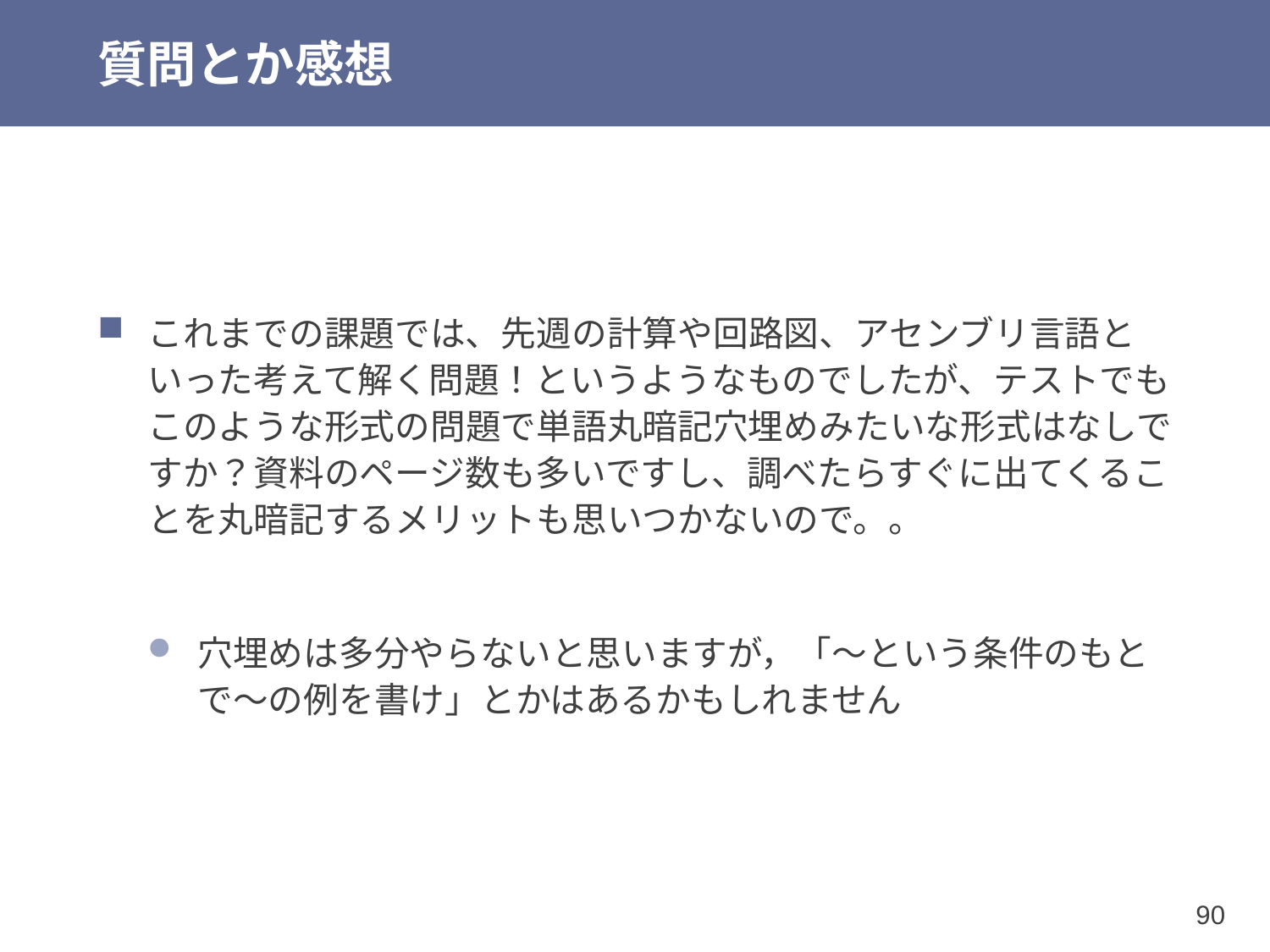

# 質問とか感想
これまでの課題では、先週の計算や回路図、アセンブリ言語といった考えて解く問題！というようなものでしたが、テストでもこのような形式の問題で単語丸暗記穴埋めみたいな形式はなしですか？資料のページ数も多いですし、調べたらすぐに出てくることを丸暗記するメリットも思いつかないので。。

穴埋めは多分やらないと思いますが，「～という条件のもとで～の例を書け」とかはあるかもしれません